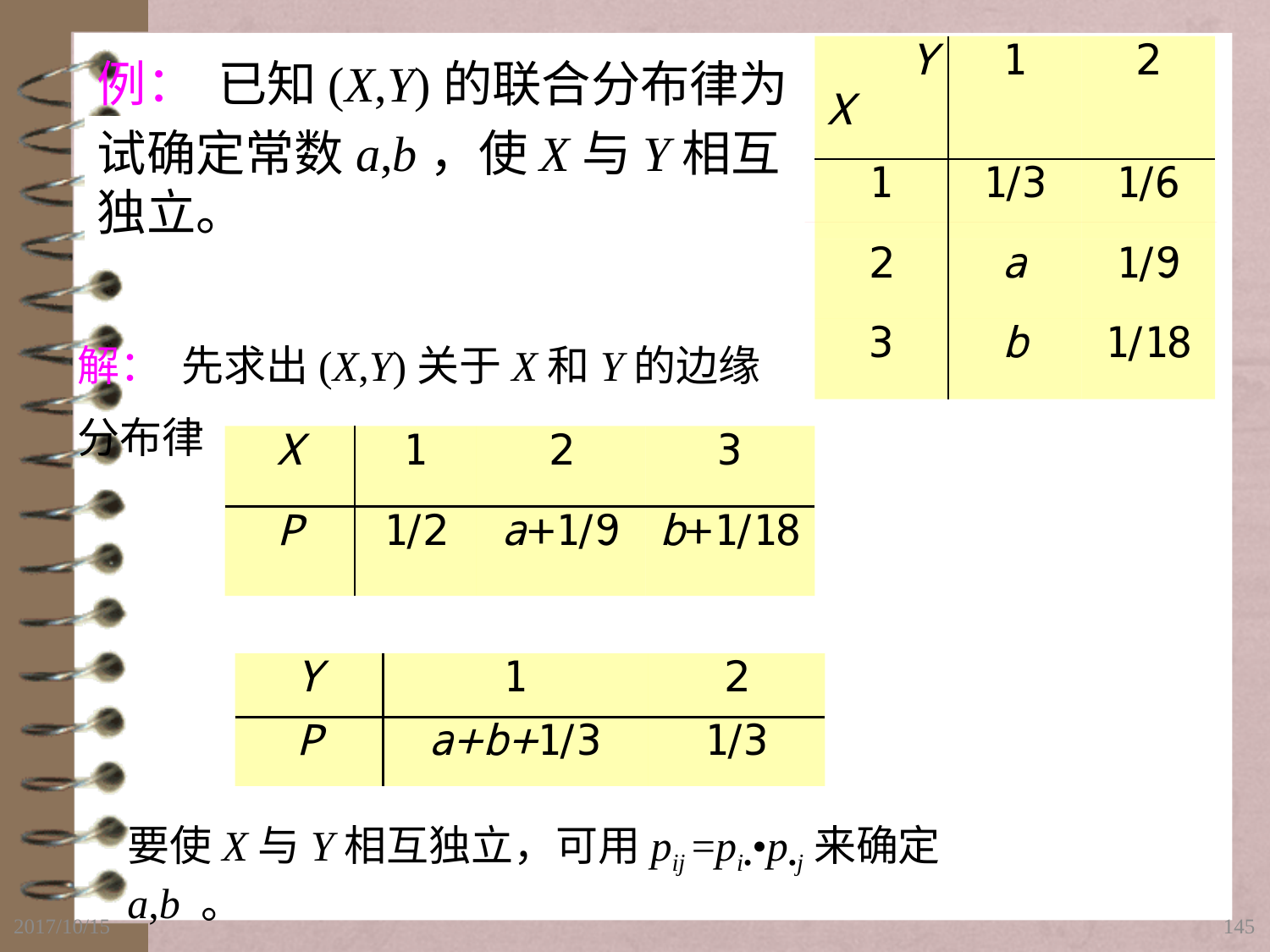

| Y X | 1 | 2 |
| --- | --- | --- |
| 1 | 1/3 | 1/6 |
| 2 | a | 1/9 |
| 3 | b | 1/18 |
例：  已知(X,Y)的联合分布律为
试确定常数a,b，使X与Y相互独立。
解：  先求出(X,Y)关于X和Y的边缘
分布律
| X | 1 | 2 | 3 |
| --- | --- | --- | --- |
| P | 1/2 | a+1/9 | b+1/18 |
| Y | 1 | 2 |
| --- | --- | --- |
| P | a+b+1/3 | 1/3 |
要使X与Y相互独立，可用pij =pi••p•j来确定a,b 。
2017/10/15
145